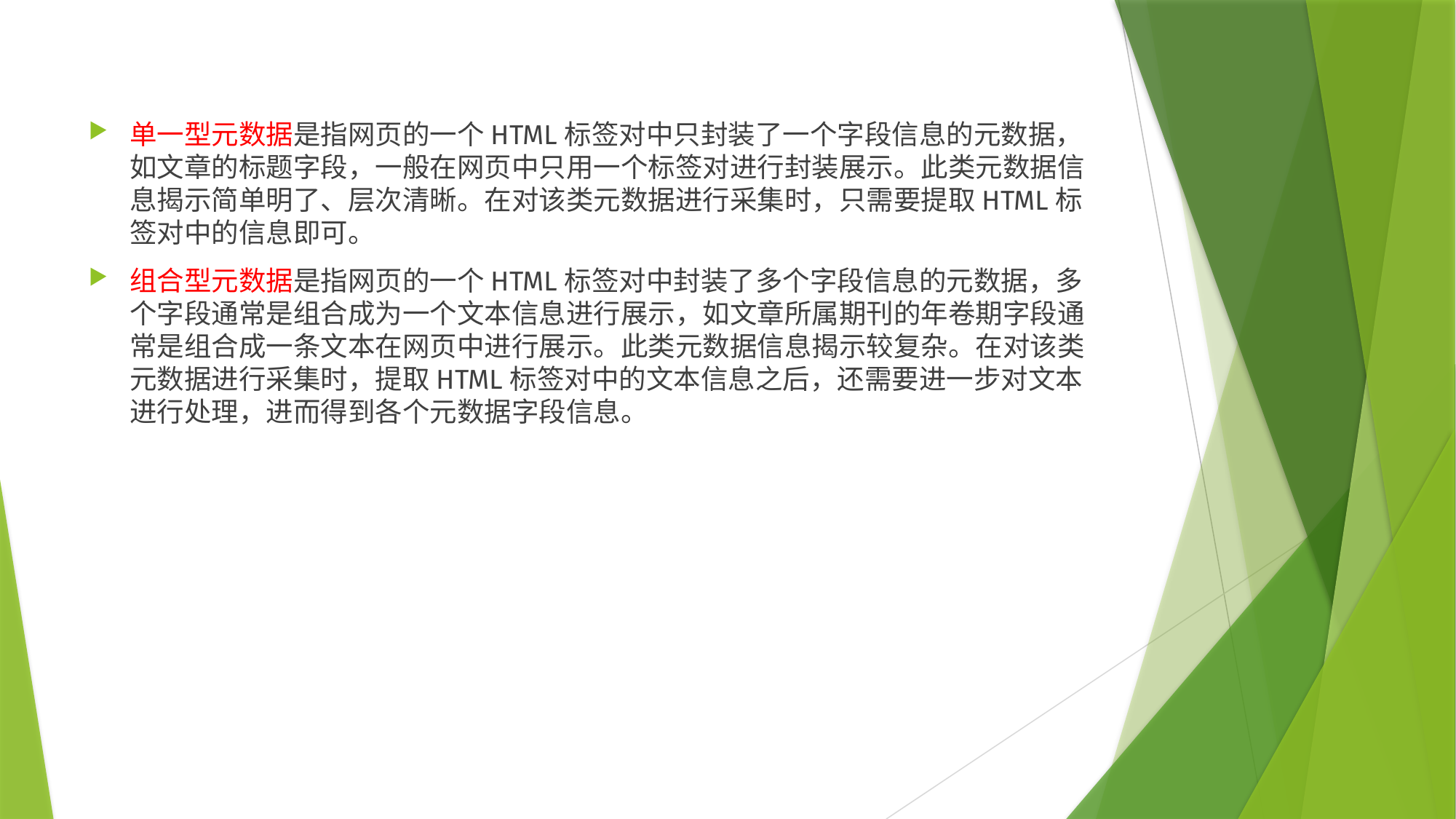

单一型元数据是指网页的一个HTML标签对中只封装了一个字段信息的元数据，如文章的标题字段，一般在网页中只用一个标签对进行封装展示。此类元数据信息揭示简单明了、层次清晰。在对该类元数据进行采集时，只需要提取HTML标签对中的信息即可。
组合型元数据是指网页的一个HTML标签对中封装了多个字段信息的元数据，多个字段通常是组合成为一个文本信息进行展示，如文章所属期刊的年卷期字段通常是组合成一条文本在网页中进行展示。此类元数据信息揭示较复杂。在对该类元数据进行采集时，提取HTML标签对中的文本信息之后，还需要进一步对文本进行处理，进而得到各个元数据字段信息。